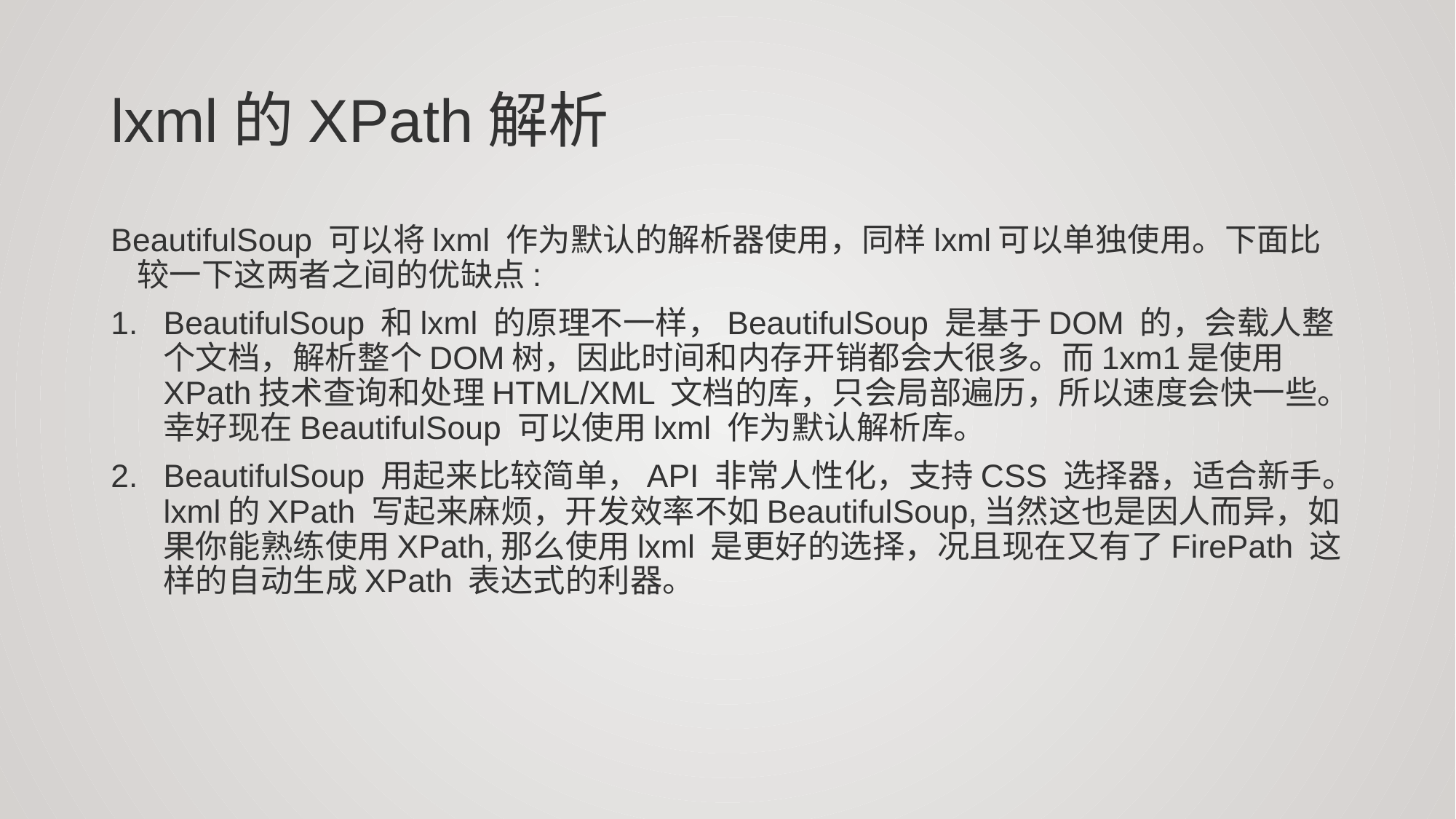

# lxml的XPath解析
BeautifulSoup 可以将lxml 作为默认的解析器使用，同样lxml可以单独使用。下面比较一下这两者之间的优缺点:
BeautifulSoup 和lxml 的原理不一样，BeautifulSoup 是基于DOM 的，会载人整个文档，解析整个DOM树，因此时间和内存开销都会大很多。而1xm1是使用XPath技术查询和处理HTML/XML 文档的库，只会局部遍历，所以速度会快一些。幸好现在BeautifulSoup 可以使用lxml 作为默认解析库。
BeautifulSoup 用起来比较简单，API 非常人性化，支持CSS 选择器，适合新手。lxml的XPath 写起来麻烦，开发效率不如BeautifulSoup,当然这也是因人而异，如果你能熟练使用XPath,那么使用lxml 是更好的选择，况且现在又有了FirePath 这样的自动生成XPath 表达式的利器。